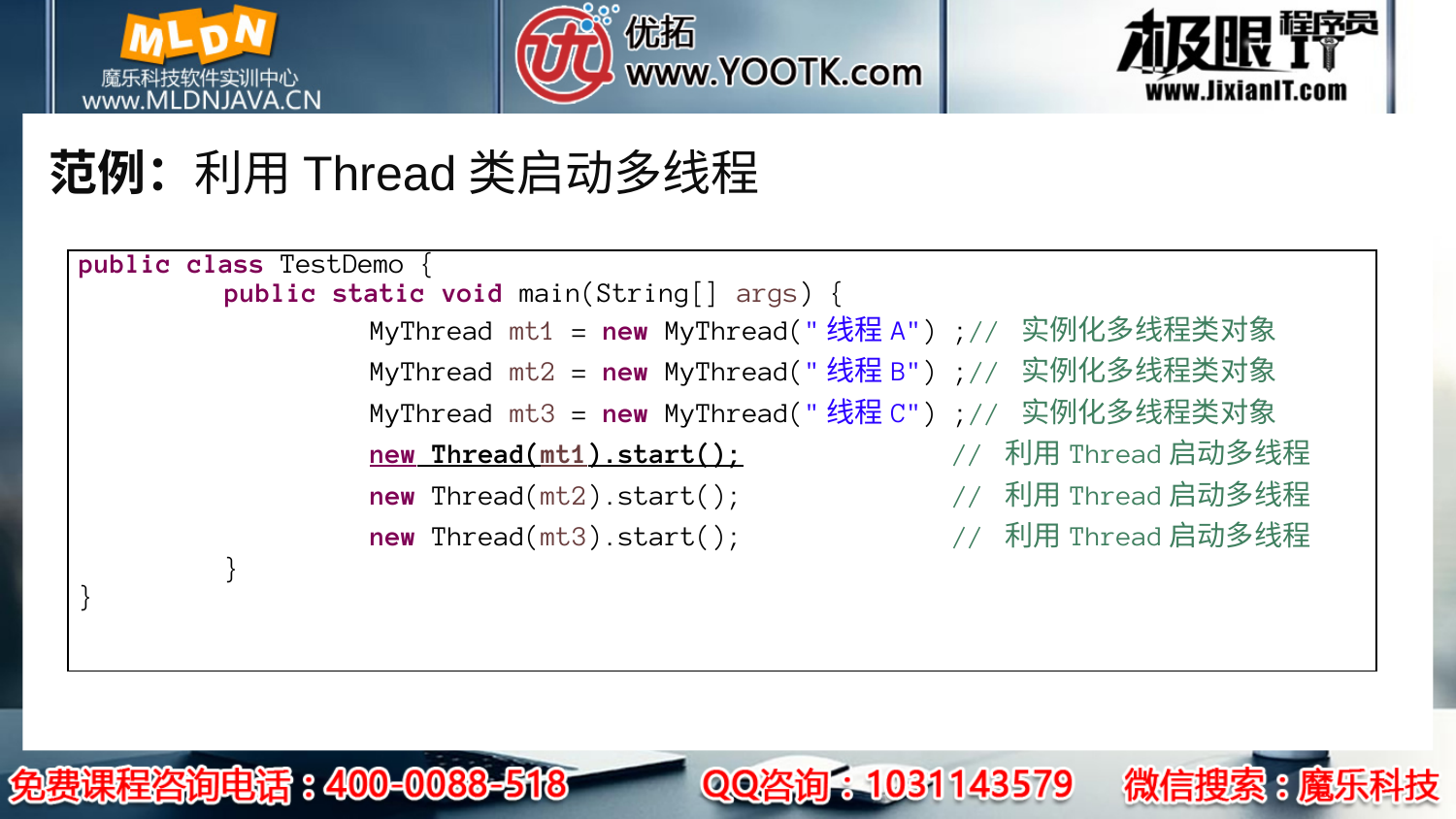

# 范例：利用Thread类启动多线程
| public class TestDemo { public static void main(String[] args) { MyThread mt1 = new MyThread("线程A") ;// 实例化多线程类对象 MyThread mt2 = new MyThread("线程B") ;// 实例化多线程类对象 MyThread mt3 = new MyThread("线程C") ;// 实例化多线程类对象 new Thread(mt1).start(); // 利用Thread启动多线程 new Thread(mt2).start(); // 利用Thread启动多线程 new Thread(mt3).start(); // 利用Thread启动多线程 } } |
| --- |